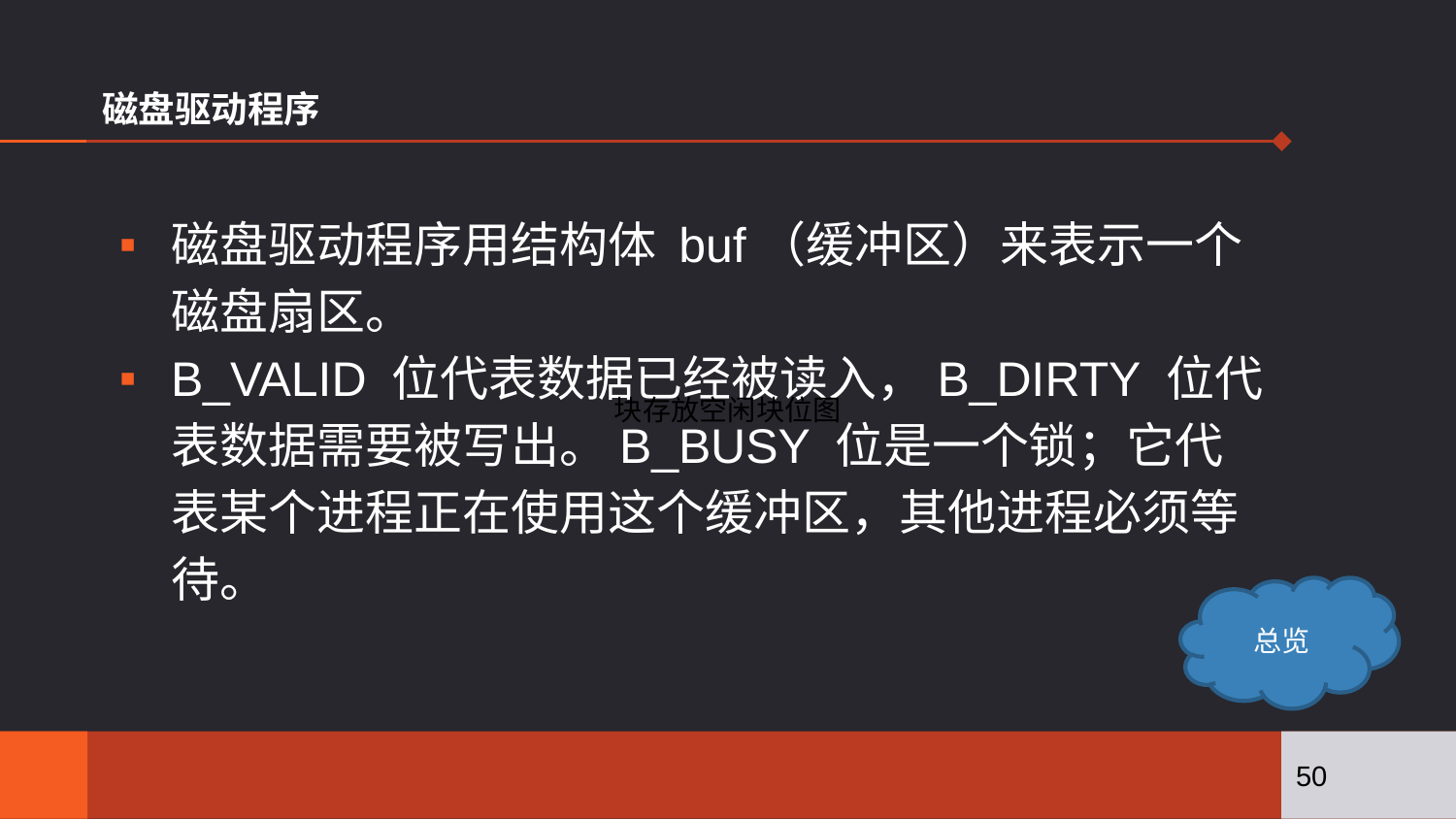

# 磁盘驱动程序
磁盘驱动程序用结构体 buf（缓冲区）来表示一个磁盘扇区。
B_VALID 位代表数据已经被读入，B_DIRTY 位代表数据需要被写出。B_BUSY 位是一个锁；它代表某个进程正在使用这个缓冲区，其他进程必须等待。
块存放空闲块位图
总览
50